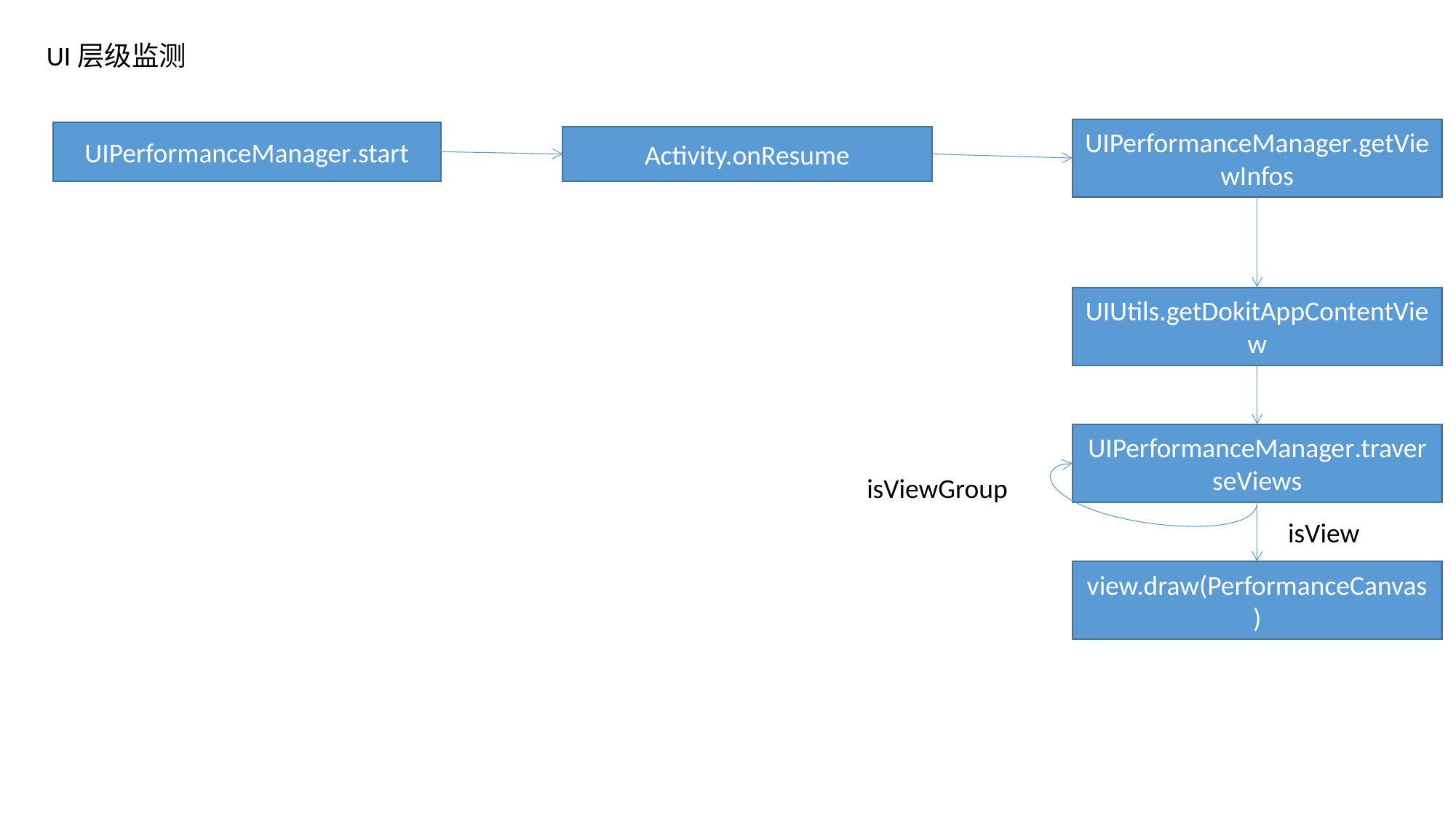

UI层级监测
UIPerformanceManager.getViewInfos
UIPerformanceManager.start
Activity.onResume
UIUtils.getDokitAppContentView
UIPerformanceManager.traverseViews
isViewGroup
isView
view.draw(PerformanceCanvas)